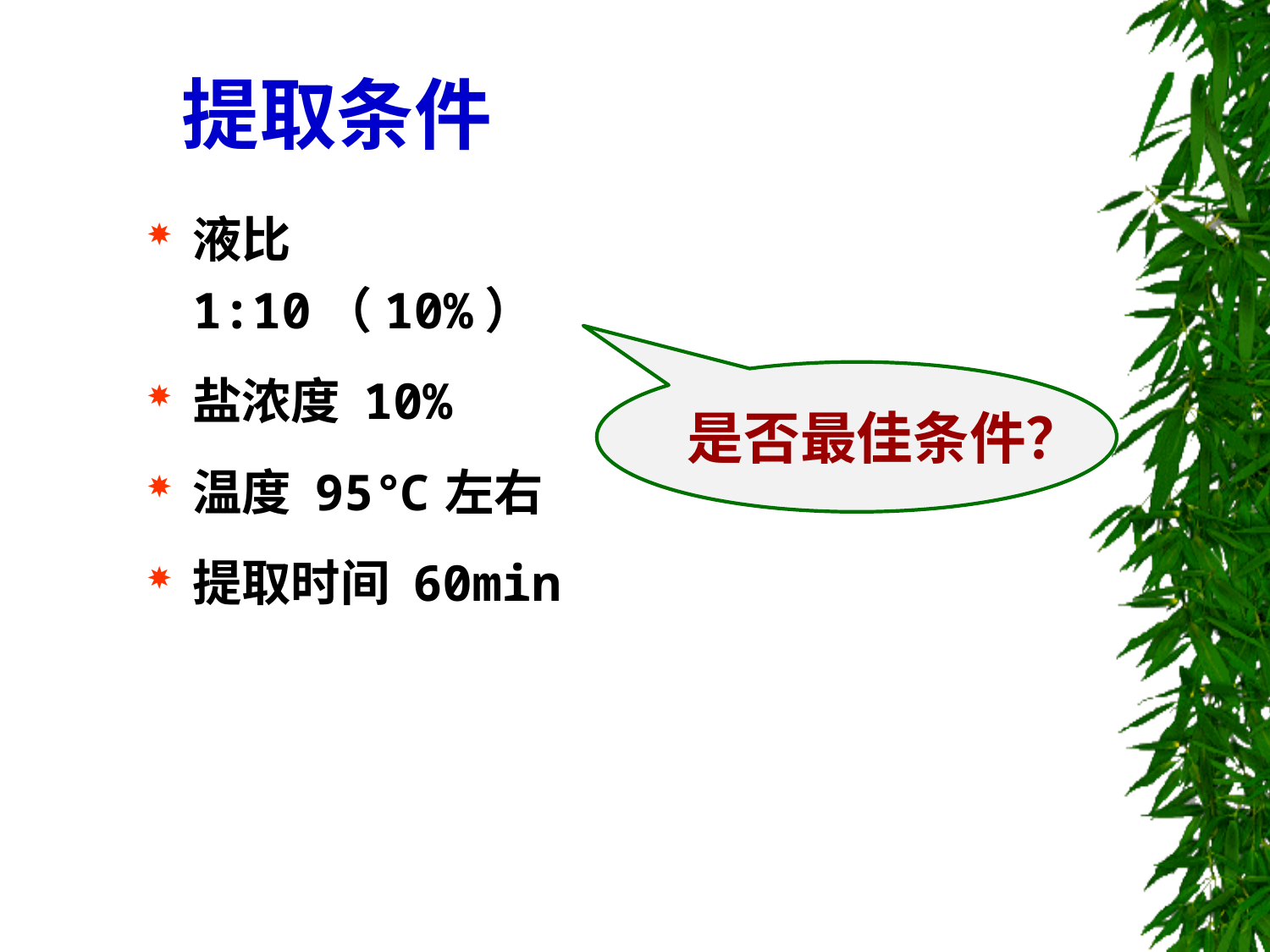

# 提取条件
液比1:10（10%）
盐浓度 10%
温度 95℃左右
提取时间 60min
是否最佳条件？